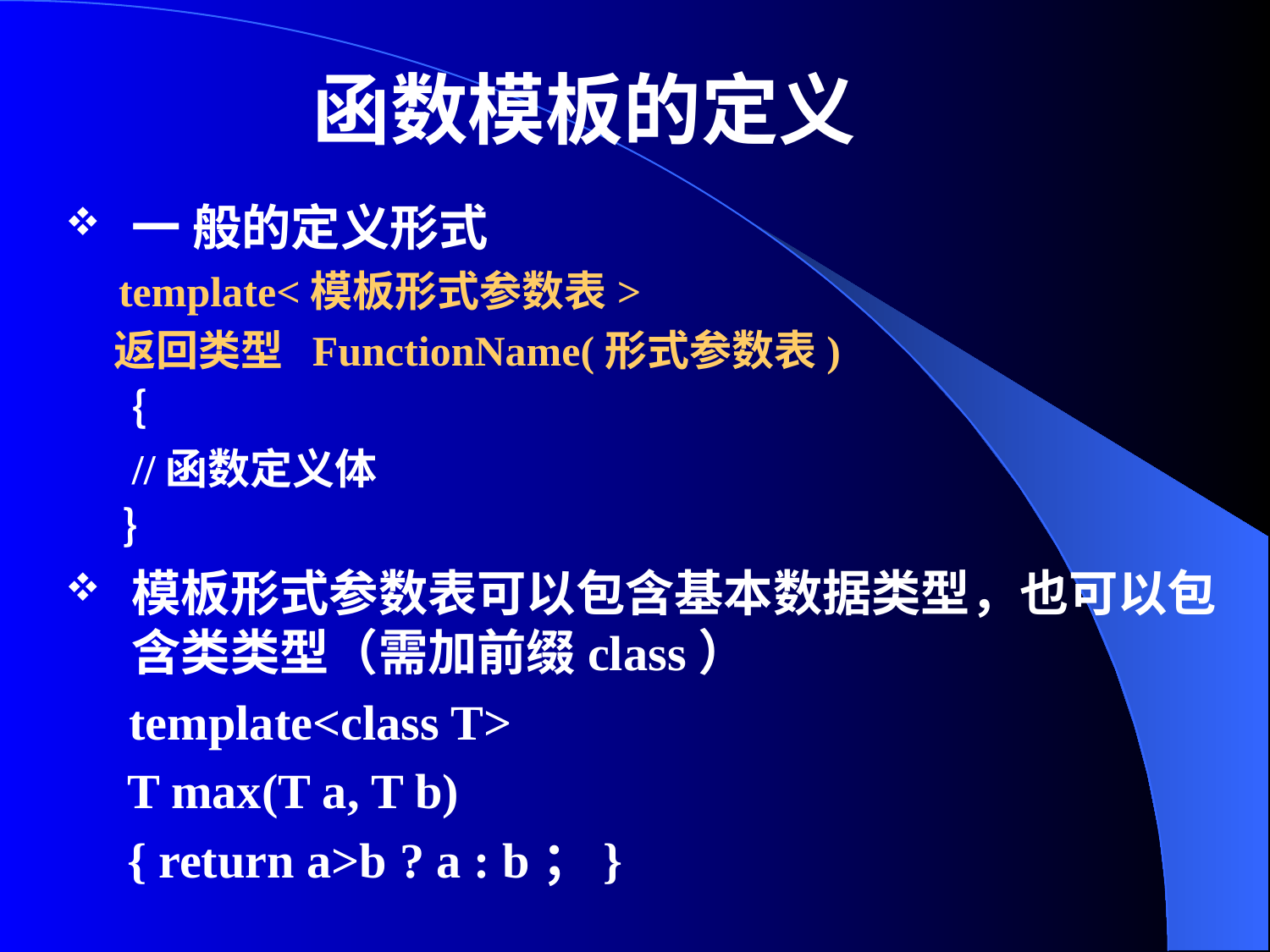

# 函数模板的定义
一 般的定义形式
     template<模板形式参数表>
    返回类型  FunctionName(形式参数表)
   ｛
	//函数定义体
     ｝
模板形式参数表可以包含基本数据类型，也可以包含类类型（需加前缀class）
      template<class T>
     T max(T a, T b)
     { return a>b ? a : b；}